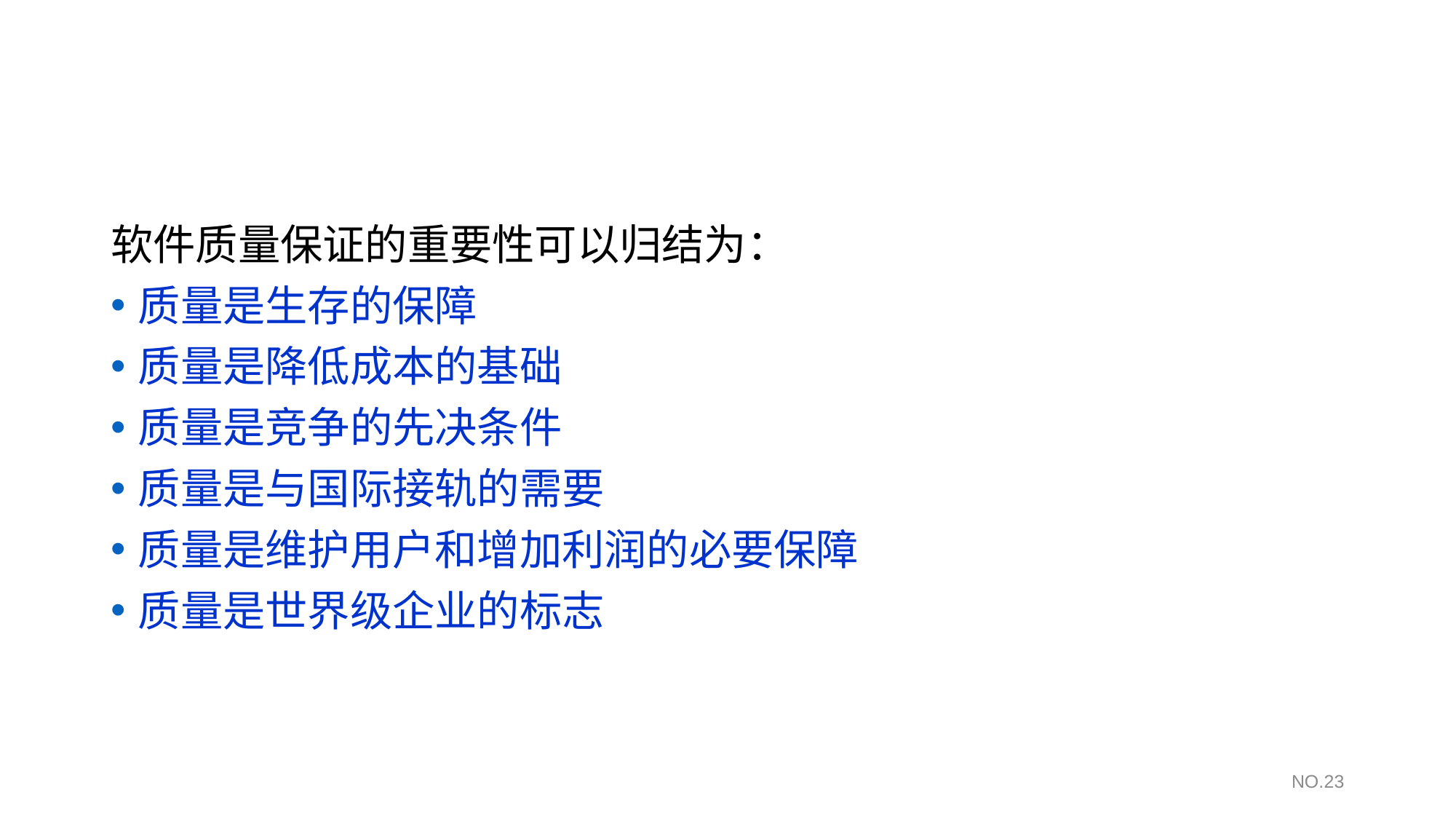

软件质量保证的重要性可以归结为：
质量是生存的保障
质量是降低成本的基础
质量是竞争的先决条件
质量是与国际接轨的需要
质量是维护用户和增加利润的必要保障
质量是世界级企业的标志

NO.23